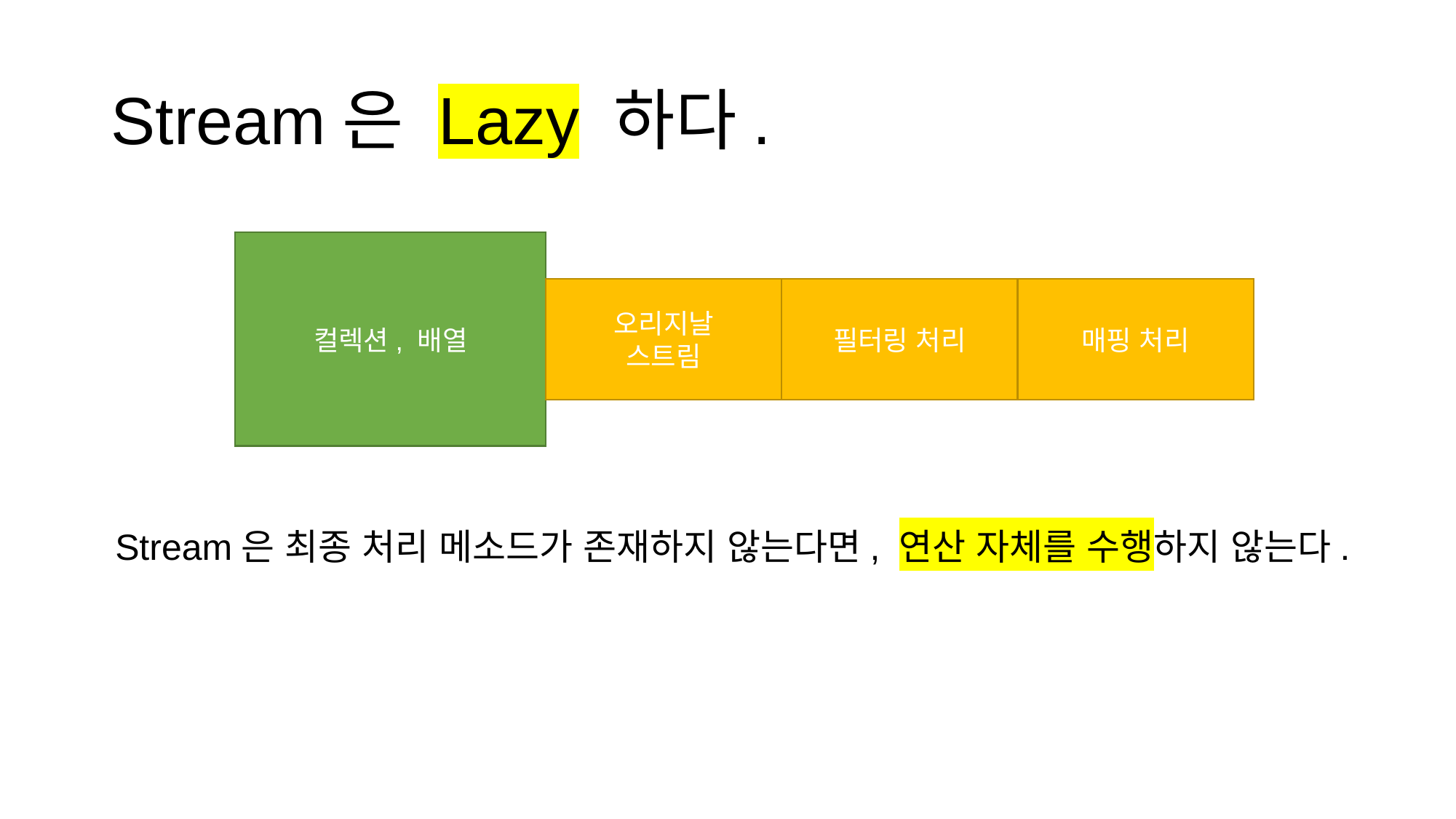

# Stream은 Lazy 하다.
컬렉션, 배열
오리지날
스트림
필터링 처리
매핑 처리
Stream은 최종 처리 메소드가 존재하지 않는다면, 연산 자체를 수행하지 않는다.